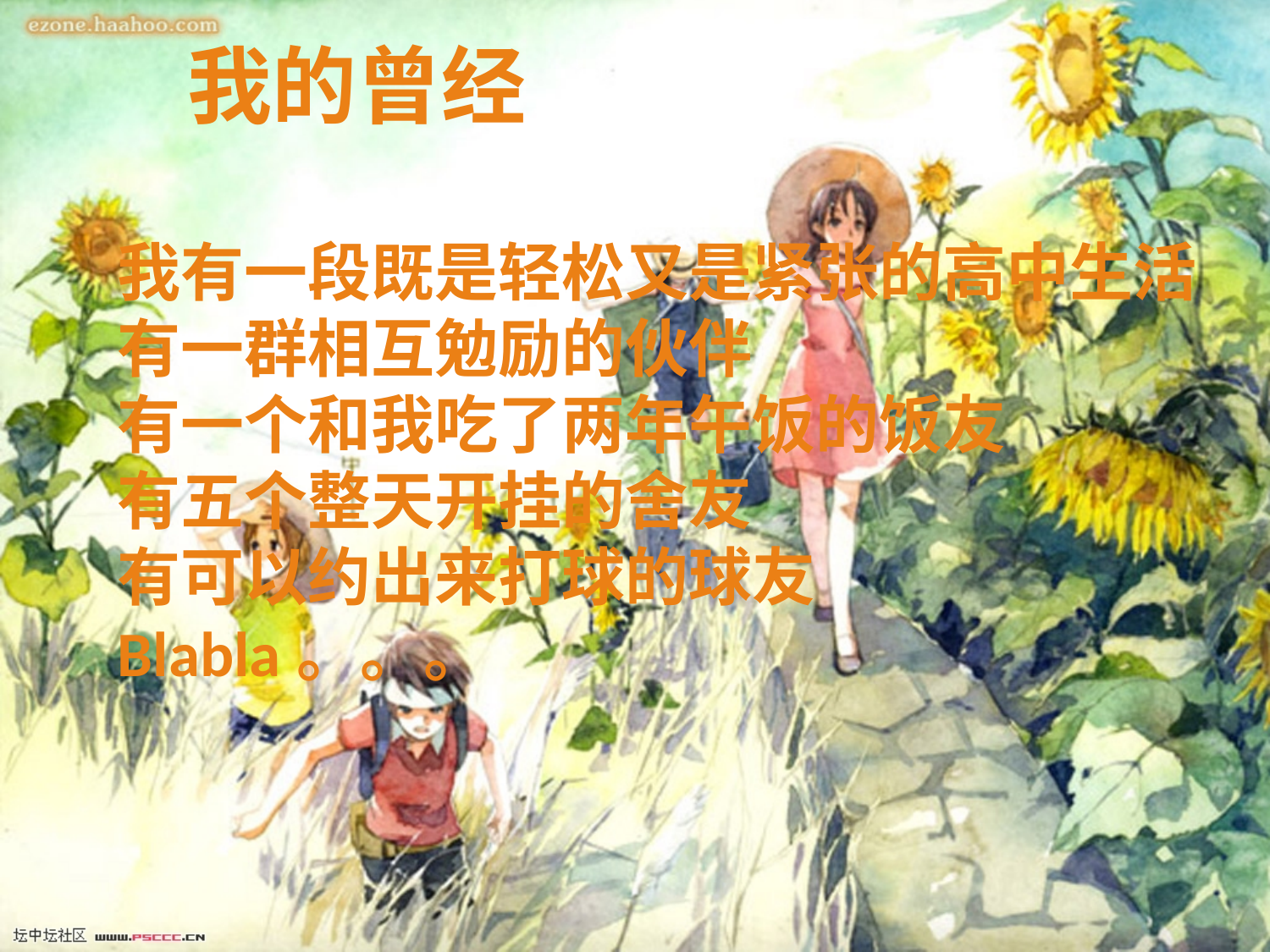

我的曾经
我有一段既是轻松又是紧张的高中生活
有一群相互勉励的伙伴
有一个和我吃了两年午饭的饭友
有五个整天开挂的舍友
有可以约出来打球的球友
Blabla。。。